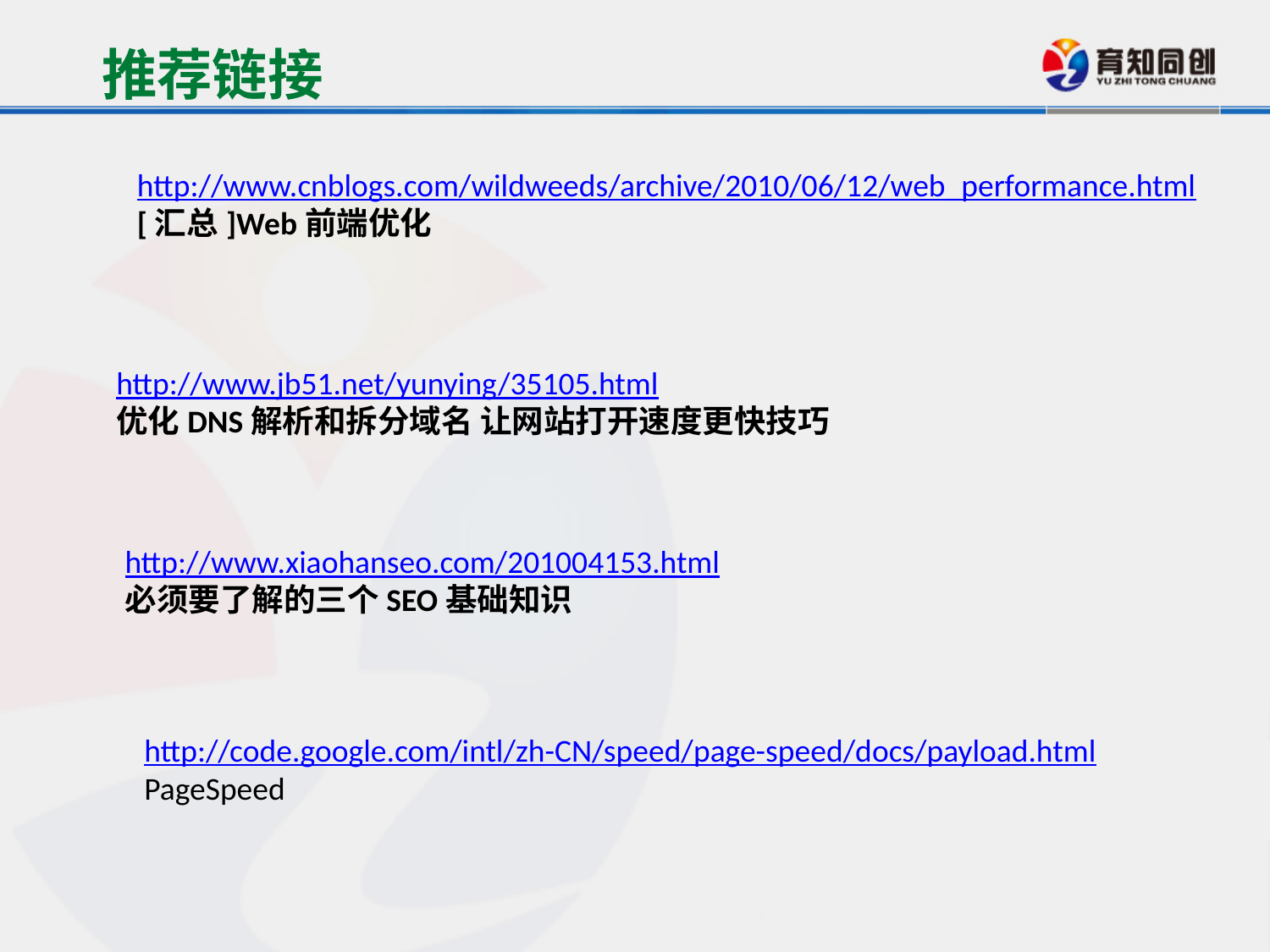

推荐链接

http://www.cnblogs.com/wildweeds/archive/2010/06/12/web_performance.html
[汇总]Web前端优化
http://www.jb51.net/yunying/35105.html
优化DNS解析和拆分域名 让网站打开速度更快技巧
http://www.xiaohanseo.com/201004153.html
必须要了解的三个SEO基础知识
http://code.google.com/intl/zh-CN/speed/page-speed/docs/payload.html
PageSpeed